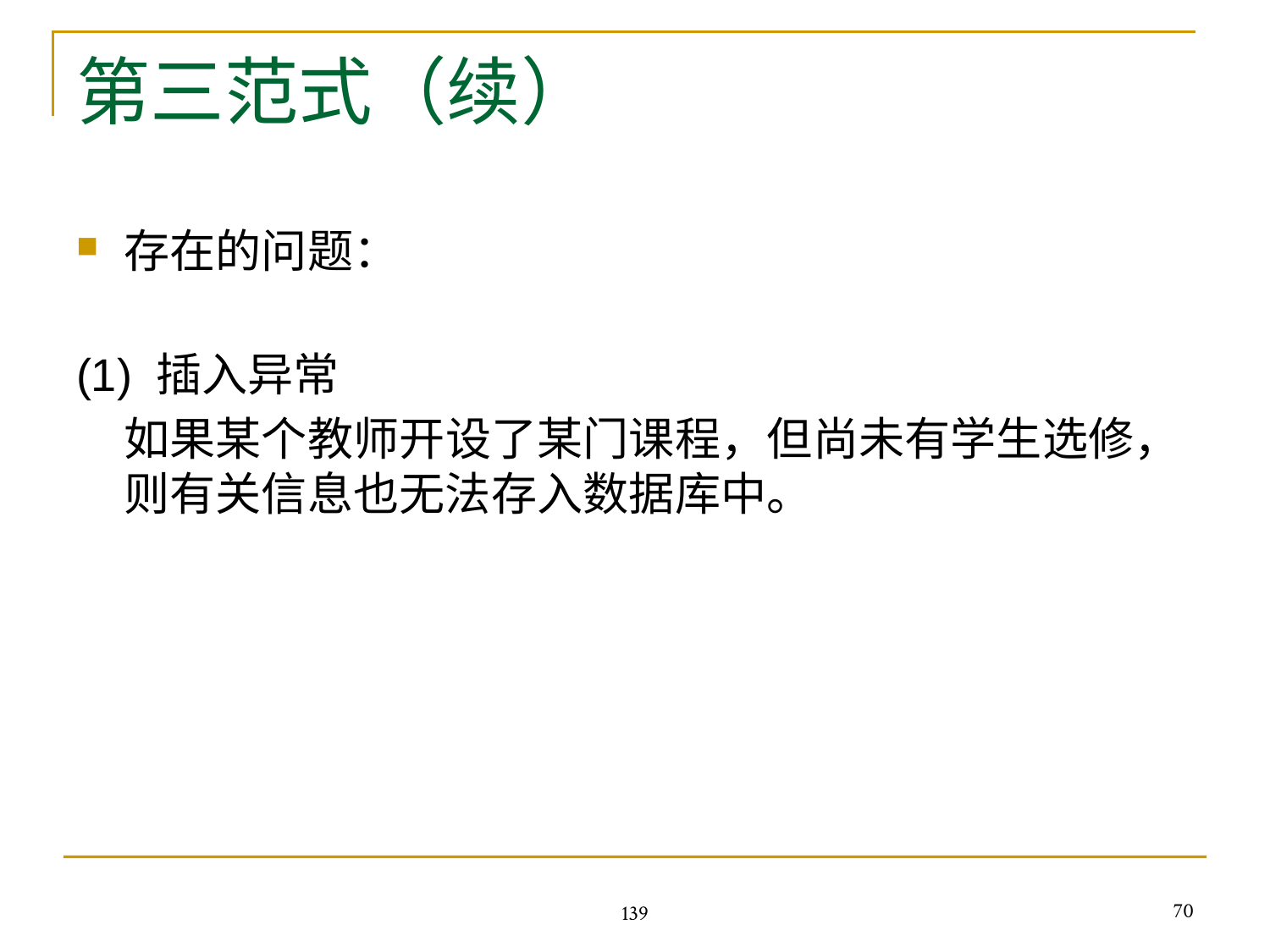

# 第三范式（续）
存在的问题：

(1) 插入异常
	如果某个教师开设了某门课程，但尚未有学生选修，则有关信息也无法存入数据库中。

70
139